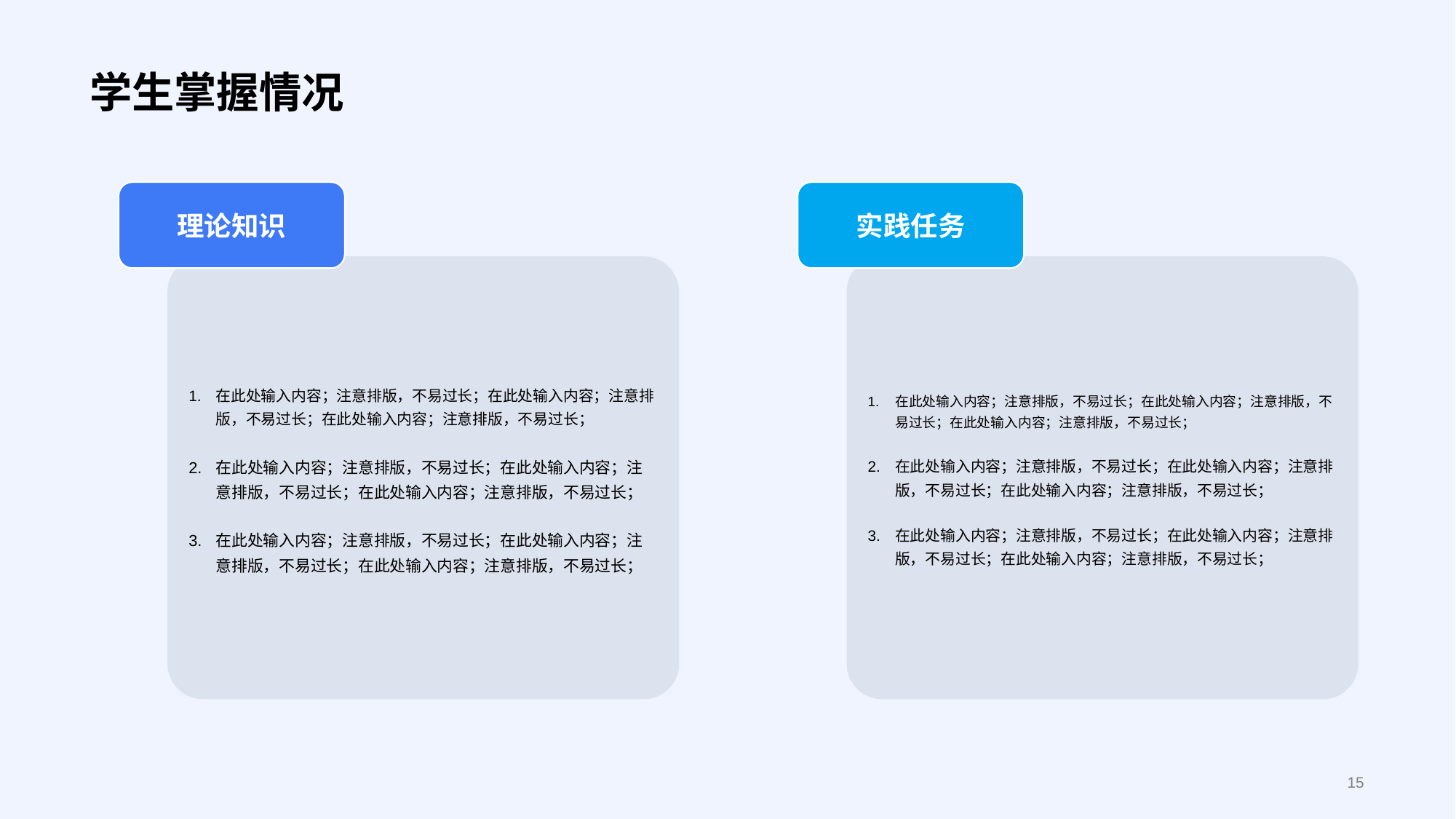

# 学生掌握情况
理论知识
实践任务
在此处输入内容；注意排版，不易过长；在此处输入内容；注意排版，不易过长；在此处输入内容；注意排版，不易过长；

在此处输入内容；注意排版，不易过长；在此处输入内容；注意排版，不易过长；在此处输入内容；注意排版，不易过长；

在此处输入内容；注意排版，不易过长；在此处输入内容；注意排版，不易过长；在此处输入内容；注意排版，不易过长；
在此处输入内容；注意排版，不易过长；在此处输入内容；注意排版，不易过长；在此处输入内容；注意排版，不易过长；

在此处输入内容；注意排版，不易过长；在此处输入内容；注意排版，不易过长；在此处输入内容；注意排版，不易过长；

在此处输入内容；注意排版，不易过长；在此处输入内容；注意排版，不易过长；在此处输入内容；注意排版，不易过长；
15